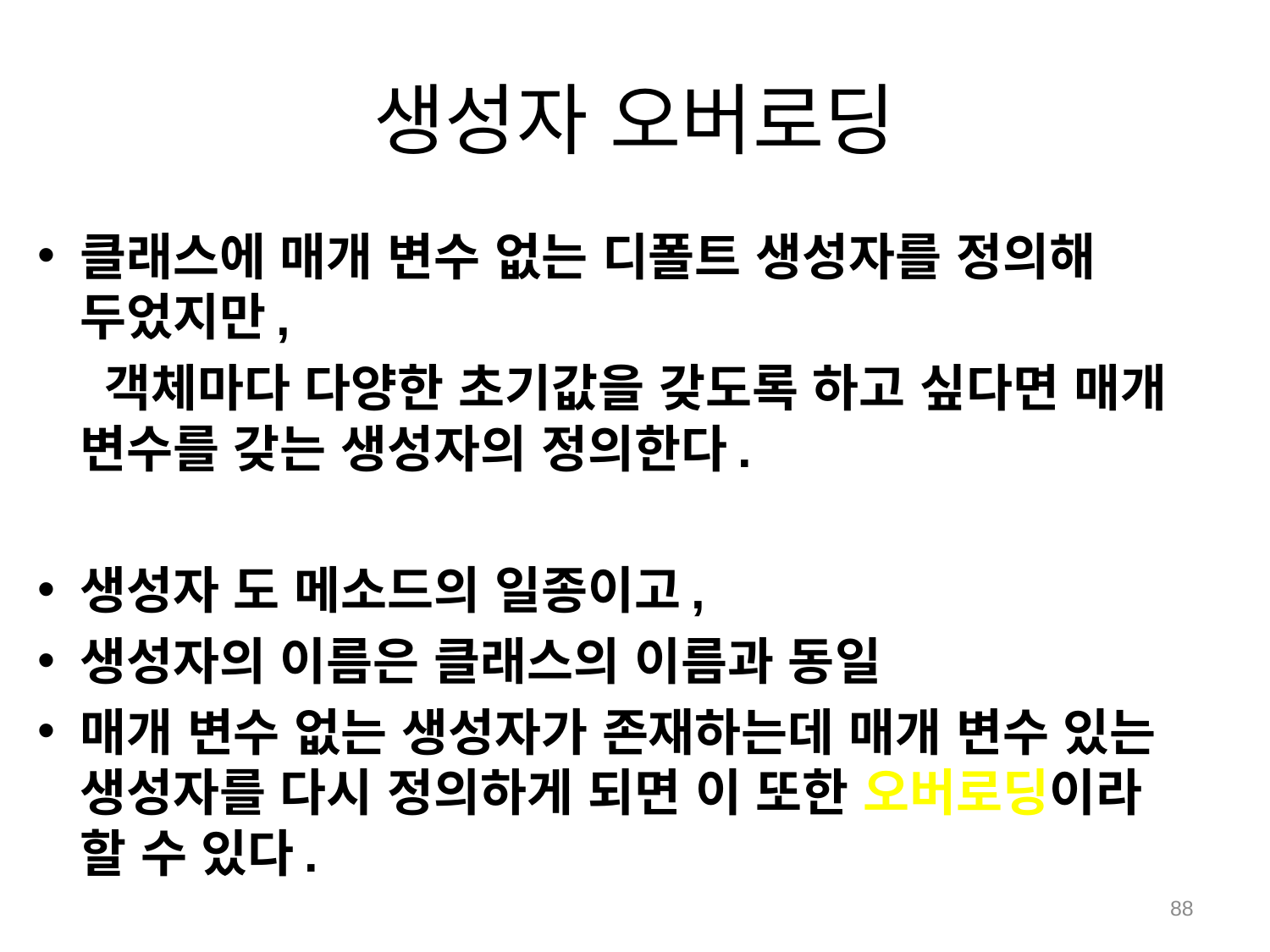

# 생성자 오버로딩
클래스에 매개 변수 없는 디폴트 생성자를 정의해 두었지만,
    객체마다 다양한 초기값을 갖도록 하고 싶다면 매개 변수를 갖는 생성자의 정의한다.

생성자 도 메소드의 일종이고,
생성자의 이름은 클래스의 이름과 동일
매개 변수 없는 생성자가 존재하는데 매개 변수 있는 생성자를 다시 정의하게 되면 이 또한 오버로딩이라 할 수 있다.

88